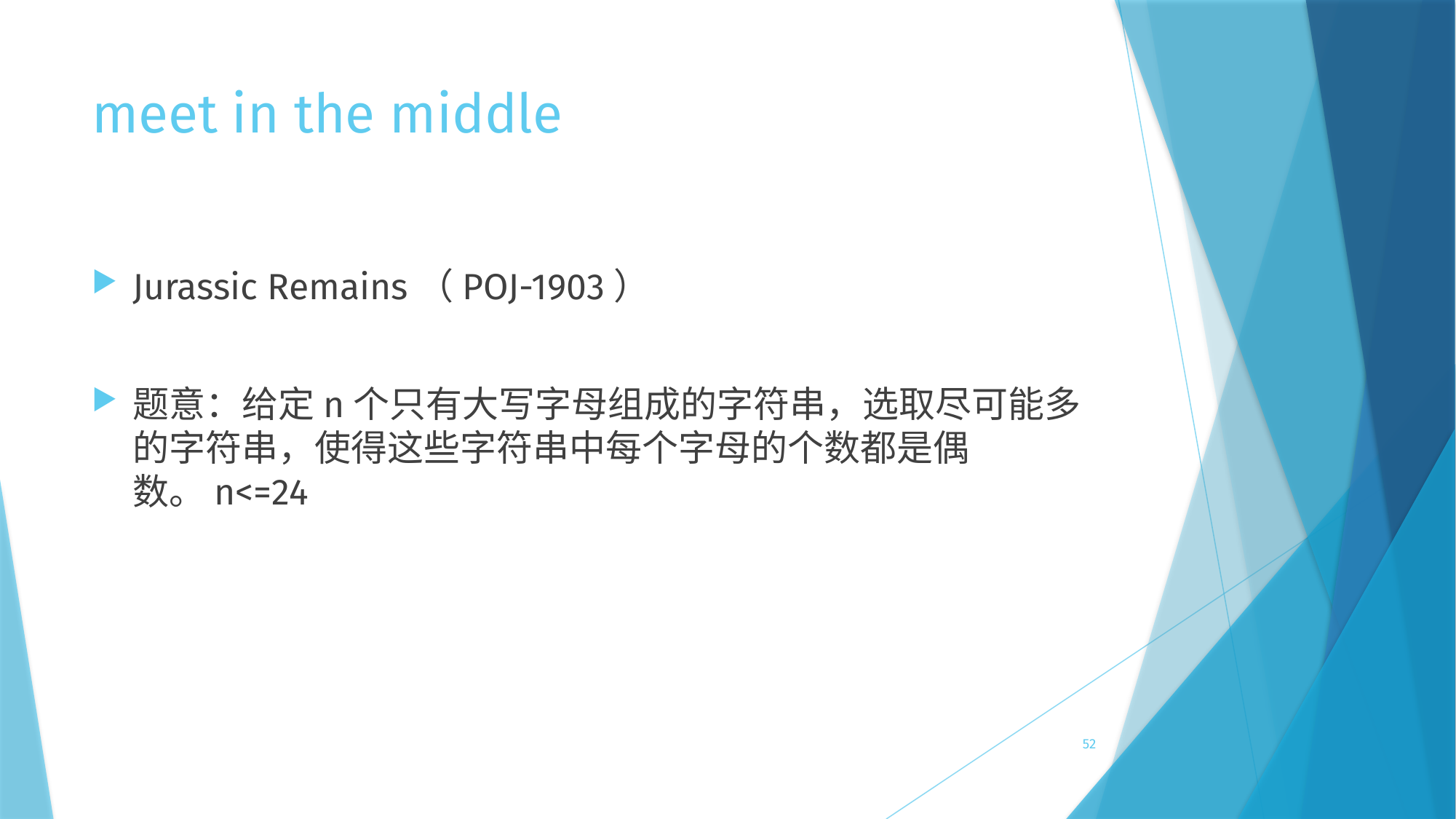

# meet in the middle
Jurassic Remains（POJ-1903）

题意：给定n个只有大写字母组成的字符串，选取尽可能多的字符串，使得这些字符串中每个字母的个数都是偶数。n<=24
52